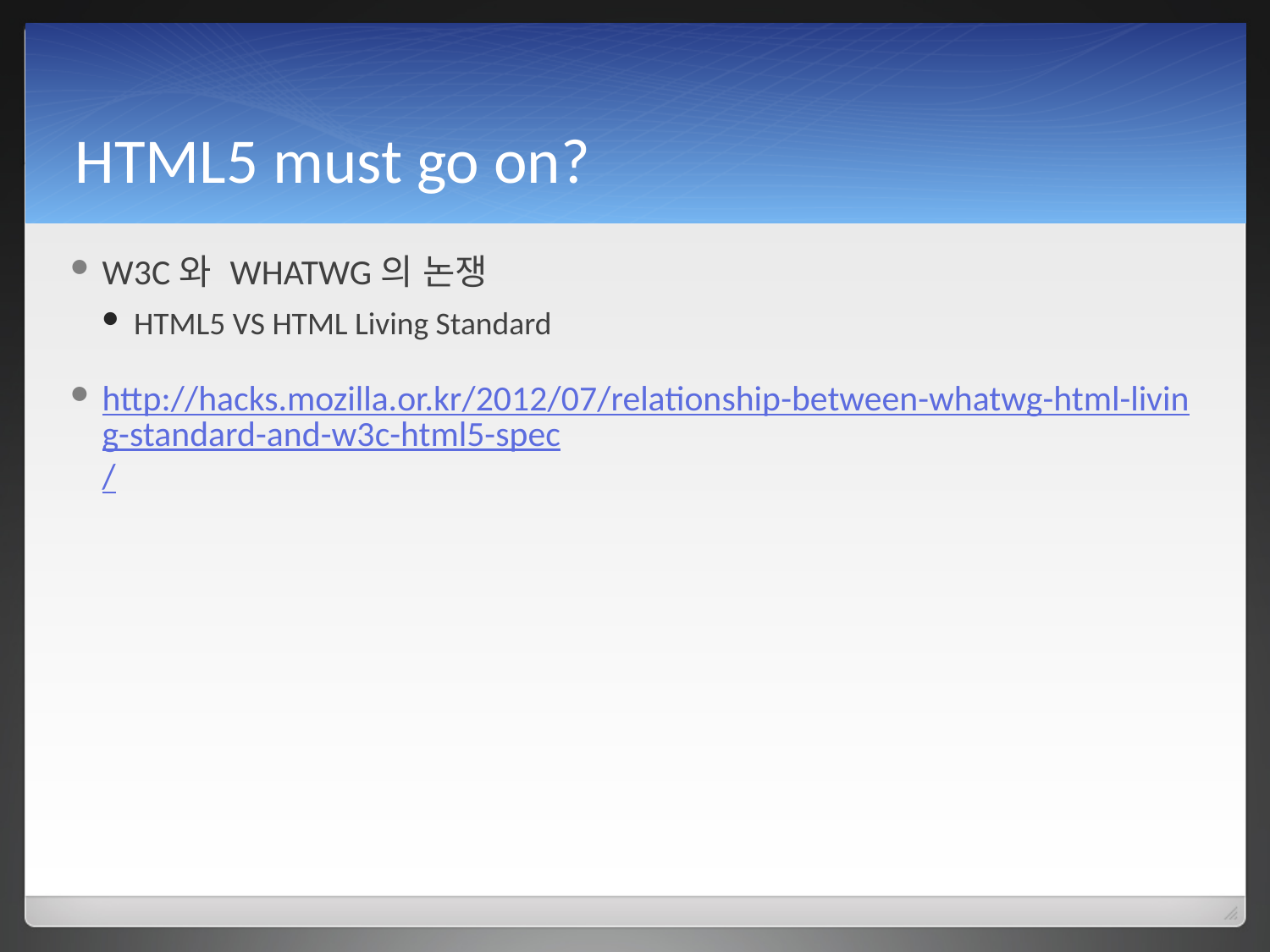

# HTML5 must go on?
W3C와 WHATWG의 논쟁
HTML5 VS HTML Living Standard
http://hacks.mozilla.or.kr/2012/07/relationship-between-whatwg-html-living-standard-and-w3c-html5-spec/